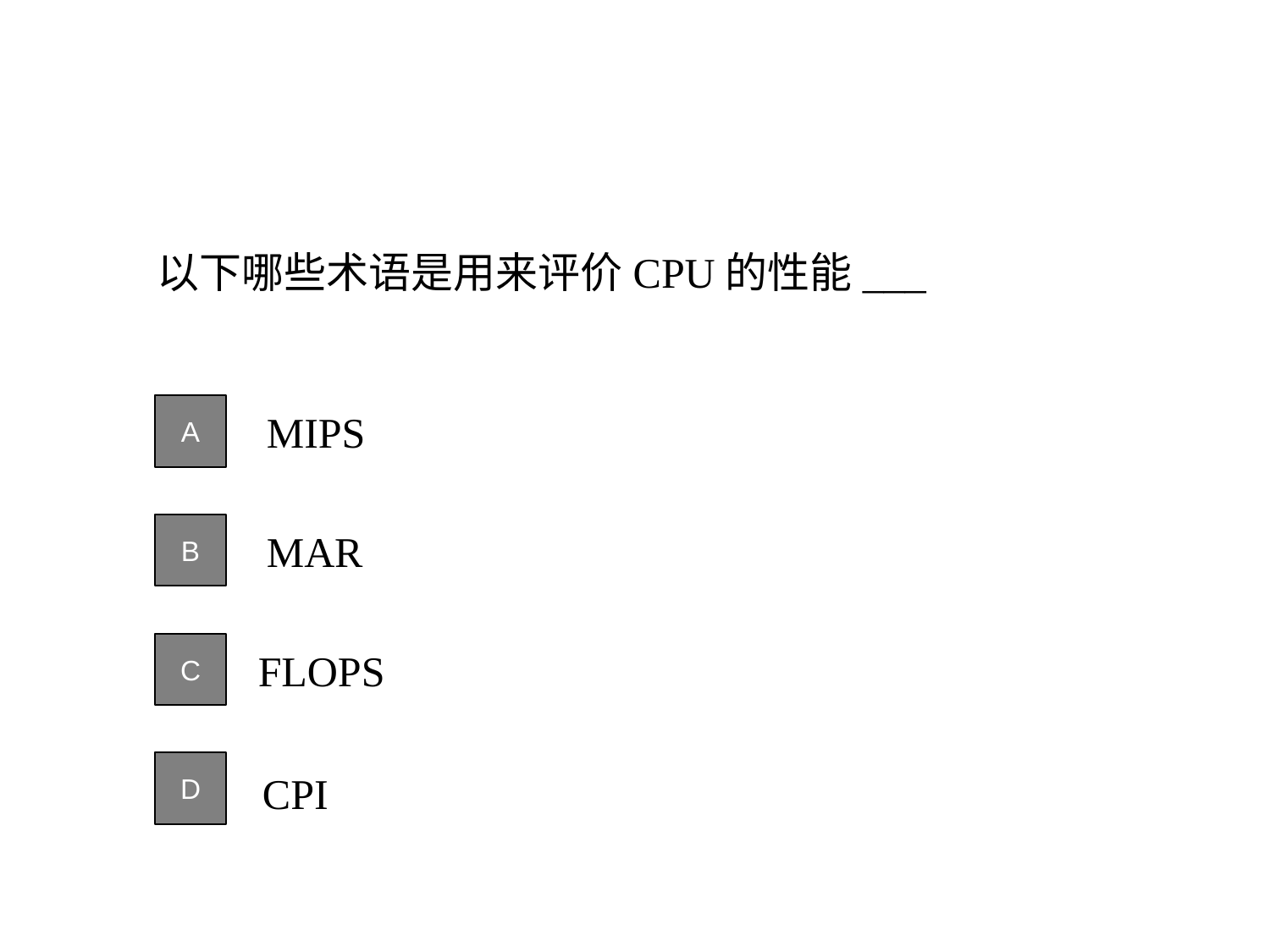

以下哪些术语是用来评价CPU的性能___
MIPS
A
MAR
B
 FLOPS
C
D
CPI